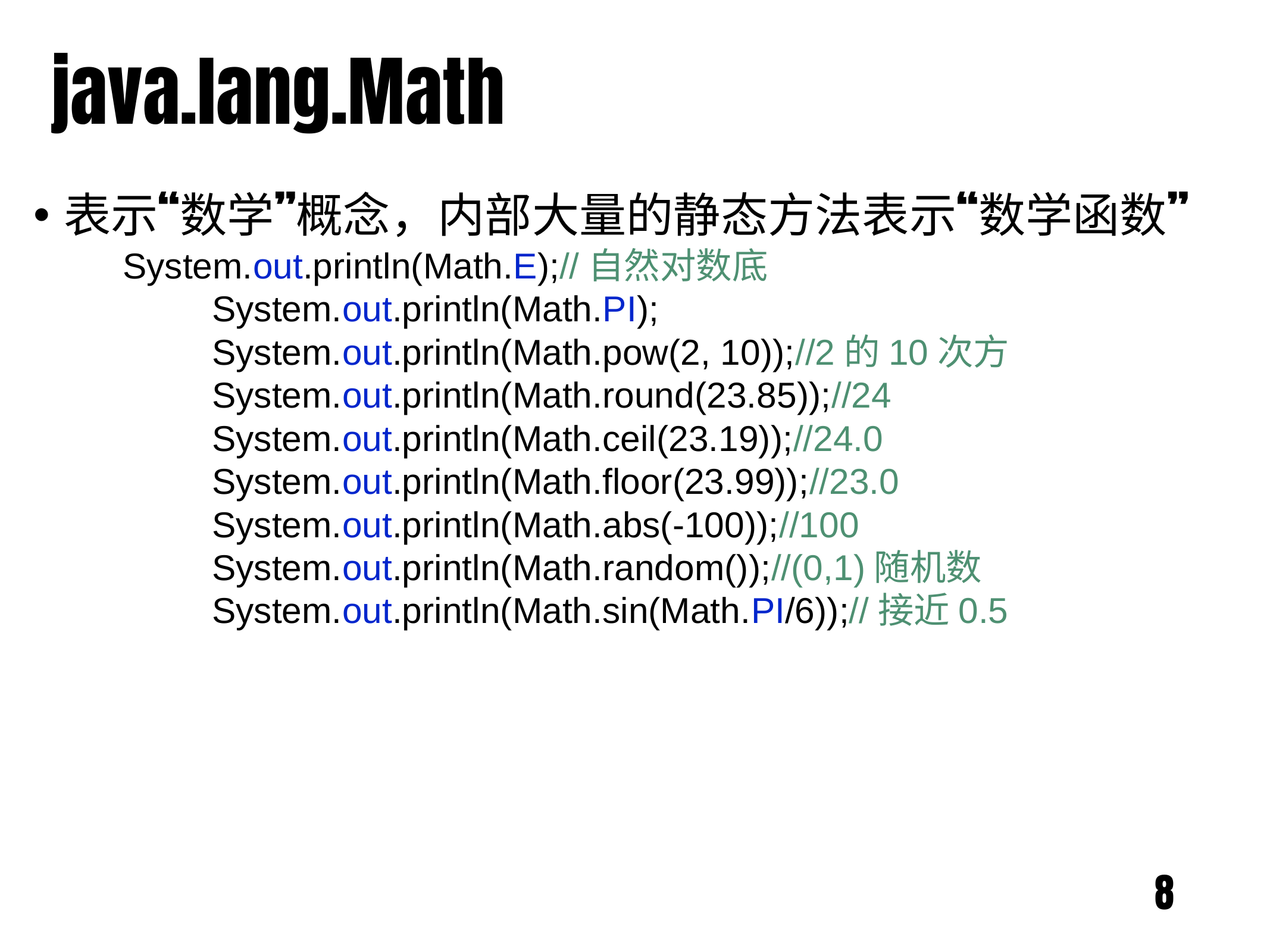

# java.lang.Math
表示“数学”概念，内部大量的静态方法表示“数学函数”
System.out.println(Math.E);//自然对数底
		System.out.println(Math.PI);
		System.out.println(Math.pow(2, 10));//2的10次方
		System.out.println(Math.round(23.85));//24
		System.out.println(Math.ceil(23.19));//24.0
		System.out.println(Math.floor(23.99));//23.0
		System.out.println(Math.abs(-100));//100
		System.out.println(Math.random());//(0,1)随机数
		System.out.println(Math.sin(Math.PI/6));//接近0.5
8